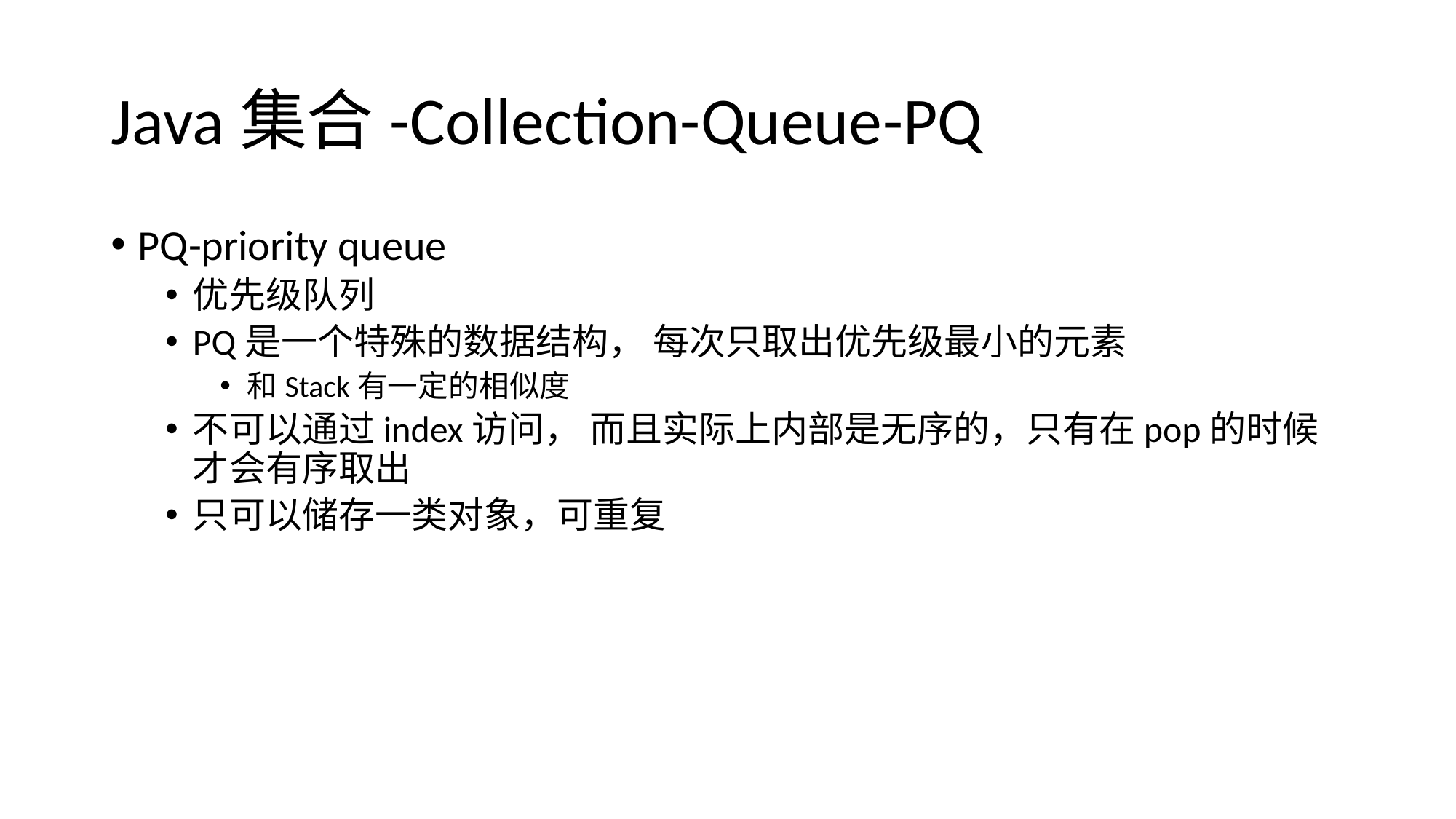

# Java集合-Collection-Queue-PQ
PQ-priority queue
优先级队列
PQ是一个特殊的数据结构， 每次只取出优先级最小的元素
和Stack有一定的相似度
不可以通过index访问， 而且实际上内部是无序的，只有在pop的时候才会有序取出
只可以储存一类对象，可重复